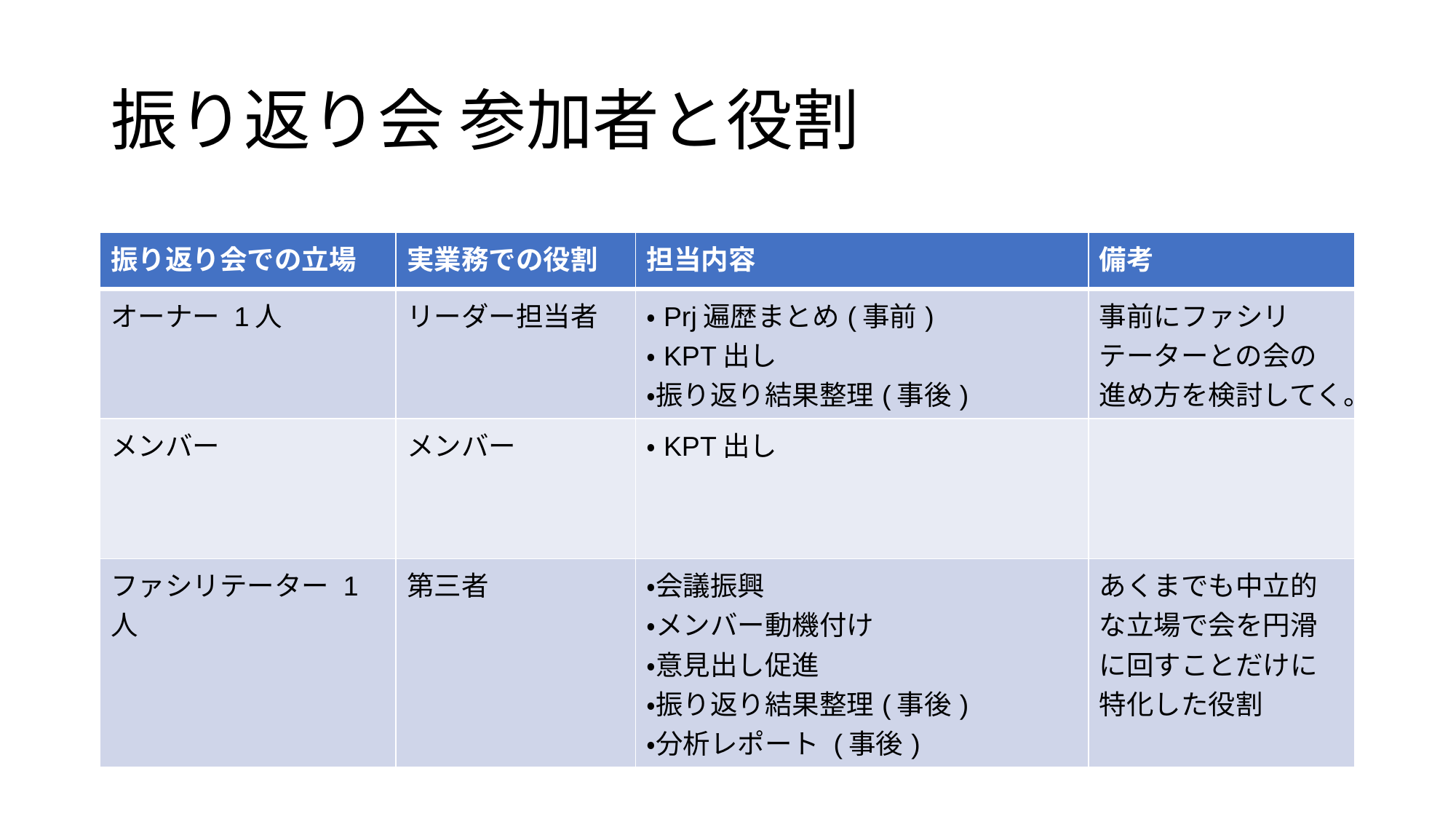

# 振り返り会 参加者と役割
| 振り返り会での立場 | 実業務での役割 | 担当内容 | 備考 |
| --- | --- | --- | --- |
| オーナー 1人 | リーダー担当者 | ・Prj遍歴まとめ(事前) ・KPT出し ・振り返り結果整理(事後) | 事前にファシリテーターとの会の進め方を検討してく。 |
| メンバー | メンバー | ・KPT出し |  |
| ファシリテーター 1人 | 第三者 | ・会議振興 ・メンバー動機付け ・意見出し促進 ・振り返り結果整理(事後) ・分析レポート (事後) | あくまでも中立的な立場で会を円滑に回すことだけに特化した役割 |